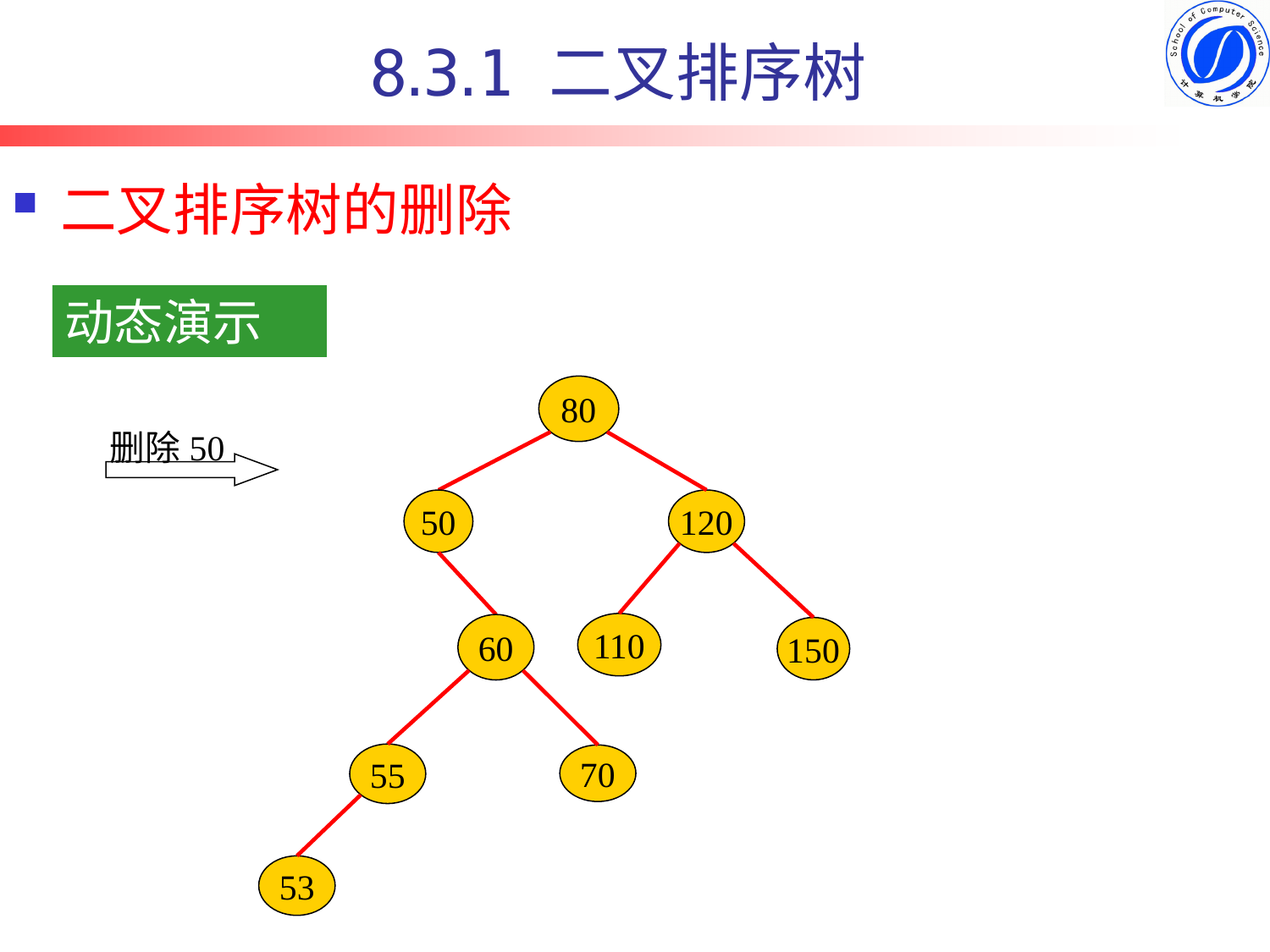

8.3.1 二叉排序树
二叉排序树的删除
动态演示
80
删除50

50
120
110
60
55
70
53
150